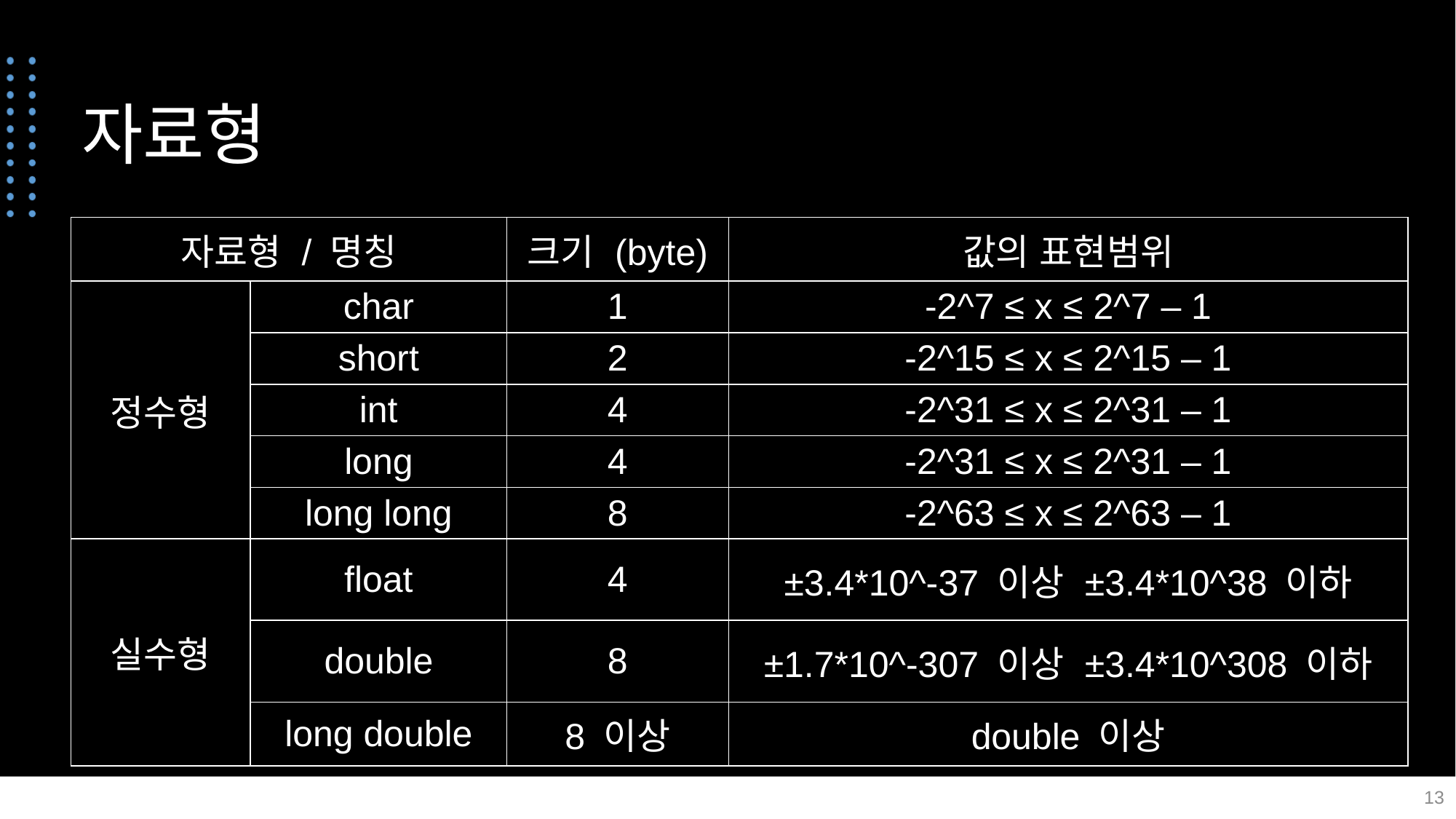

# 자료형
| 자료형 / 명칭 |  | 크기 (byte) | 값의 표현범위 |
| --- | --- | --- | --- |
| 정수형 | char | 1 | -2^7 ≤ x ≤ 2^7 – 1 |
|  | short | 2 | -2^15 ≤ x ≤ 2^15 – 1 |
|  | int | 4 | -2^31 ≤ x ≤ 2^31 – 1 |
|  | long | 4 | -2^31 ≤ x ≤ 2^31 – 1 |
|  | long long | 8 | -2^63 ≤ x ≤ 2^63 – 1 |
| 실수형 | float | 4 | ±3.4\*10^-37 이상 ±3.4\*10^38 이하 |
|  | double | 8 | ±1.7\*10^-307 이상 ±3.4\*10^308 이하 |
|  | long double | 8 이상 | double 이상 |
13